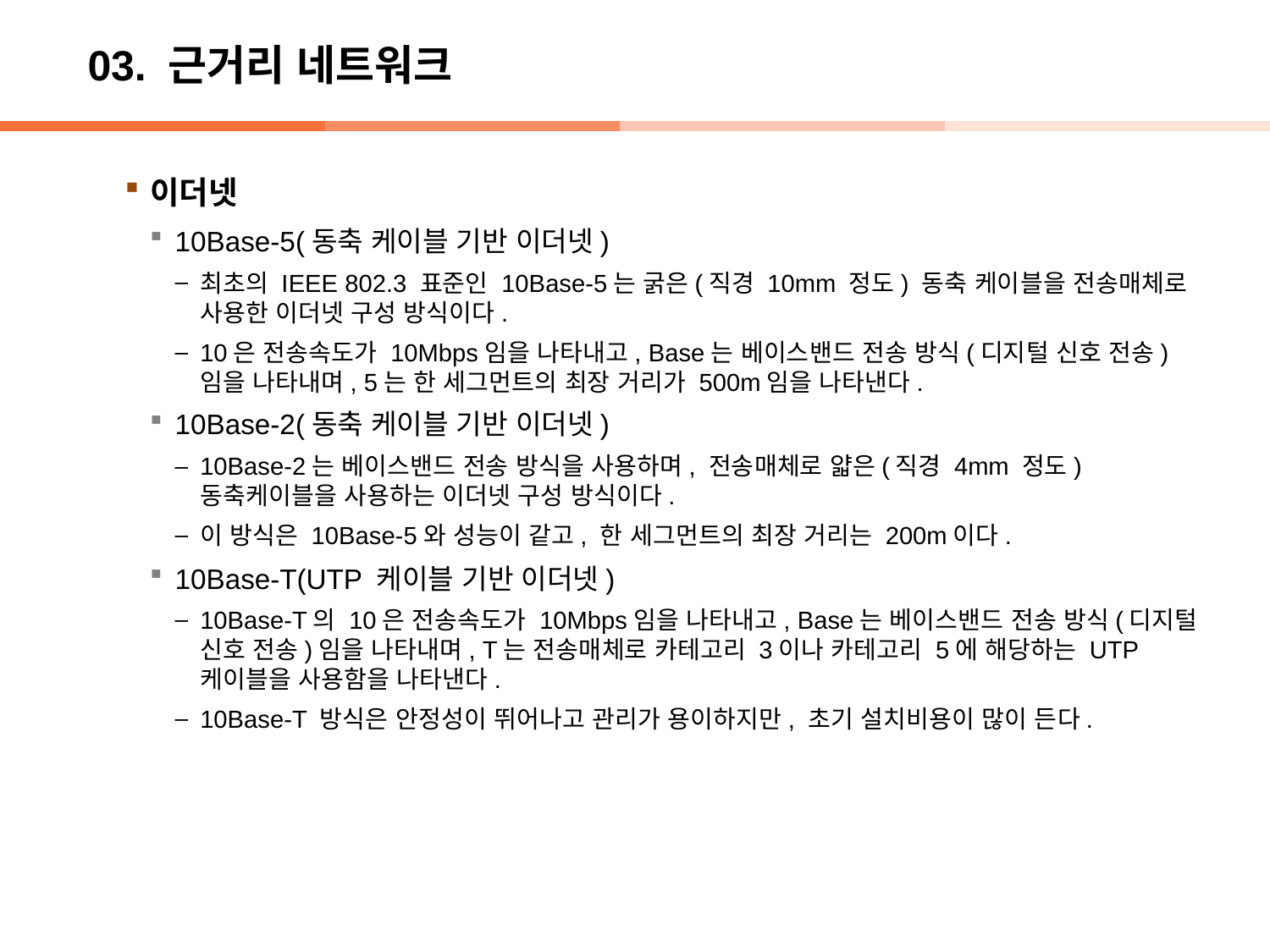

# 03. 근거리 네트워크
이더넷
10Base-5(동축 케이블 기반 이더넷)
최초의 IEEE 802.3 표준인 10Base-5는 굵은(직경 10mm 정도) 동축 케이블을 전송매체로 사용한 이더넷 구성 방식이다.
10은 전송속도가 10Mbps임을 나타내고, Base는 베이스밴드 전송 방식(디지털 신호 전송)임을 나타내며, 5는 한 세그먼트의 최장 거리가 500m임을 나타낸다.
10Base-2(동축 케이블 기반 이더넷)
10Base-2는 베이스밴드 전송 방식을 사용하며, 전송매체로 얇은(직경 4mm 정도) 동축케이블을 사용하는 이더넷 구성 방식이다.
이 방식은 10Base-5와 성능이 같고, 한 세그먼트의 최장 거리는 200m이다.
10Base-T(UTP 케이블 기반 이더넷)
10Base-T의 10은 전송속도가 10Mbps임을 나타내고, Base는 베이스밴드 전송 방식(디지털 신호 전송)임을 나타내며, T는 전송매체로 카테고리 3이나 카테고리 5에 해당하는 UTP 케이블을 사용함을 나타낸다.
10Base-T 방식은 안정성이 뛰어나고 관리가 용이하지만, 초기 설치비용이 많이 든다.